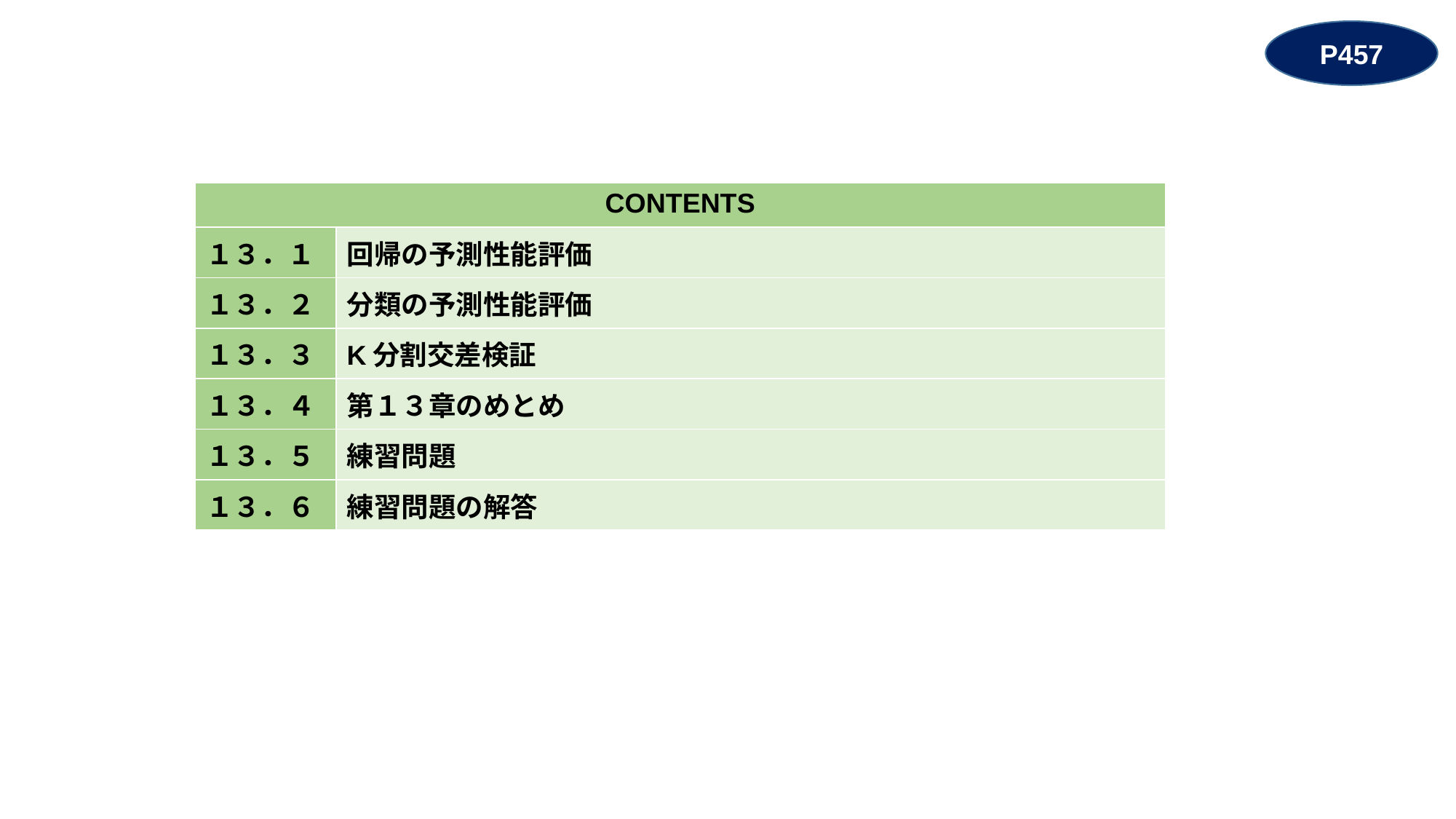

P457
| CONTENTS |  |
| --- | --- |
| １３．１ | 回帰の予測性能評価 |
| １３．２ | 分類の予測性能評価 |
| １３．３ | K分割交差検証 |
| １３．４ | 第１３章のめとめ |
| １３．５ | 練習問題 |
| １３．６ | 練習問題の解答 |